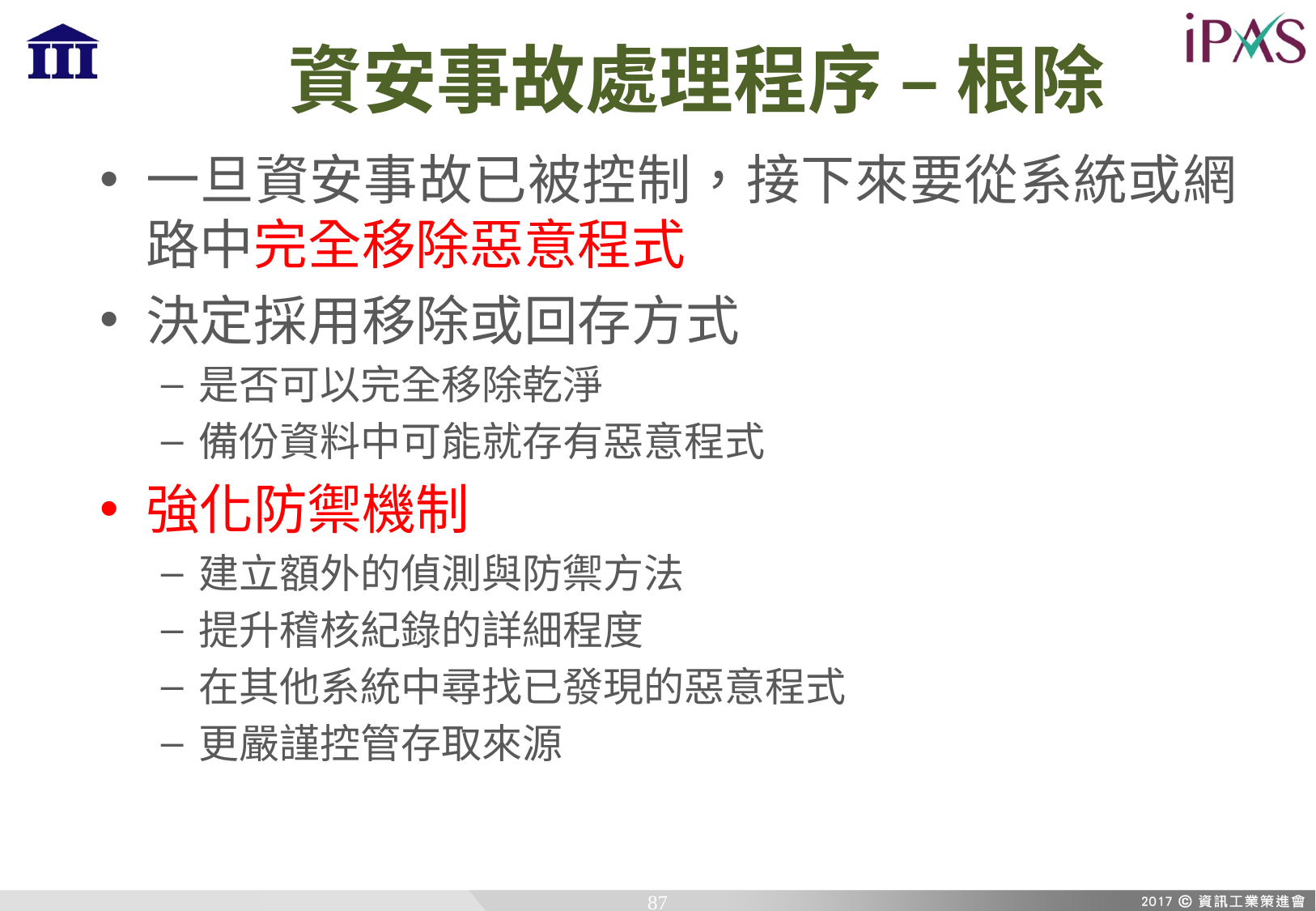

# 資安事故處理程序 – 根除
一旦資安事故已被控制，接下來要從系統或網路中完全移除惡意程式
決定採用移除或回存方式
是否可以完全移除乾淨
備份資料中可能就存有惡意程式
強化防禦機制
建立額外的偵測與防禦方法
提升稽核紀錄的詳細程度
在其他系統中尋找已發現的惡意程式
更嚴謹控管存取來源
87